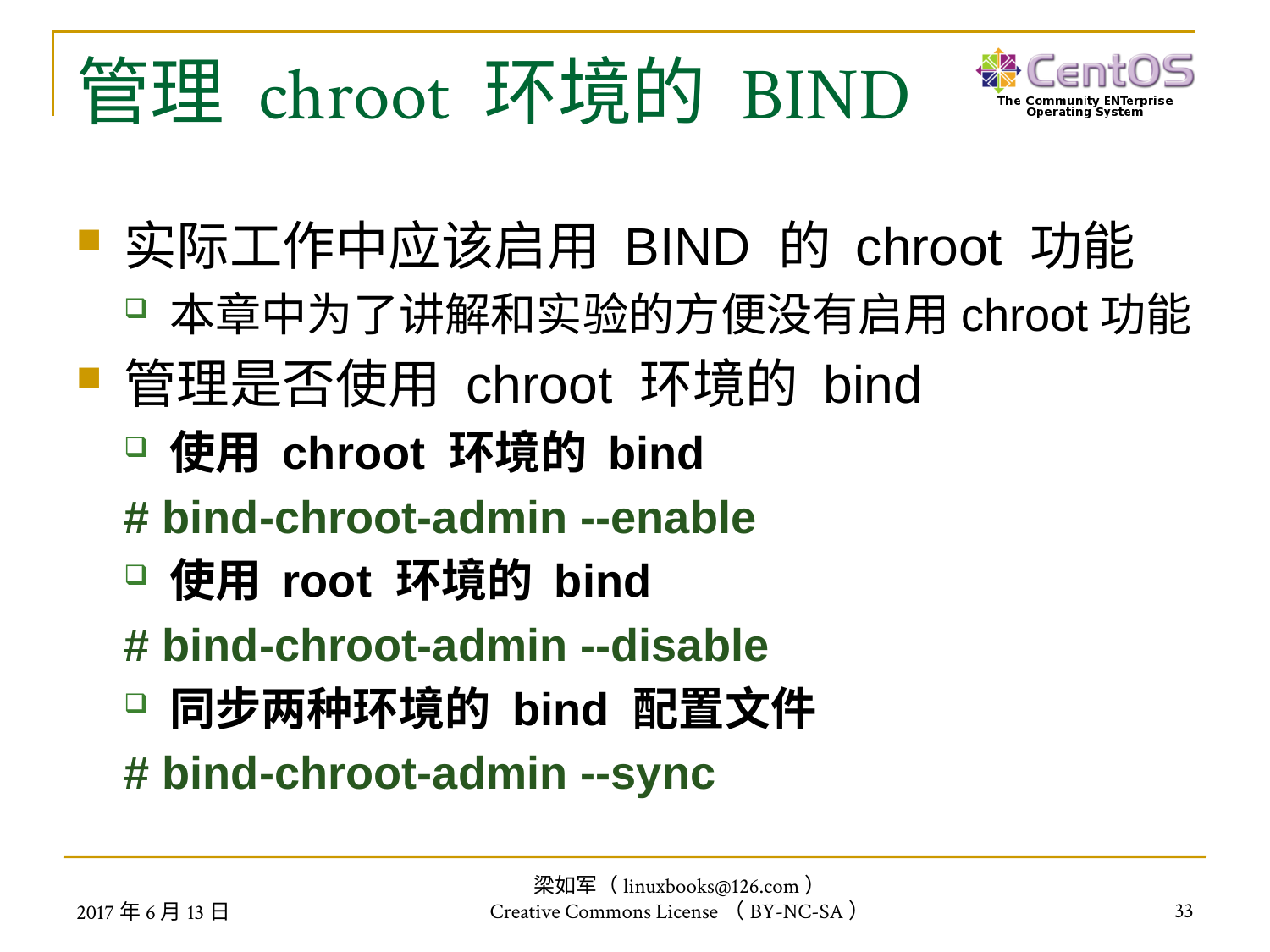

# 管理 chroot 环境的 BIND
实际工作中应该启用 BIND 的 chroot 功能
本章中为了讲解和实验的方便没有启用chroot功能
管理是否使用 chroot 环境的 bind
使用 chroot 环境的 bind
# bind-chroot-admin --enable
使用 root 环境的 bind
# bind-chroot-admin --disable
同步两种环境的 bind 配置文件
# bind-chroot-admin --sync
梁如军（linuxbooks@126.com）
Creative Commons License（BY-NC-SA）
2017年6月13日
33